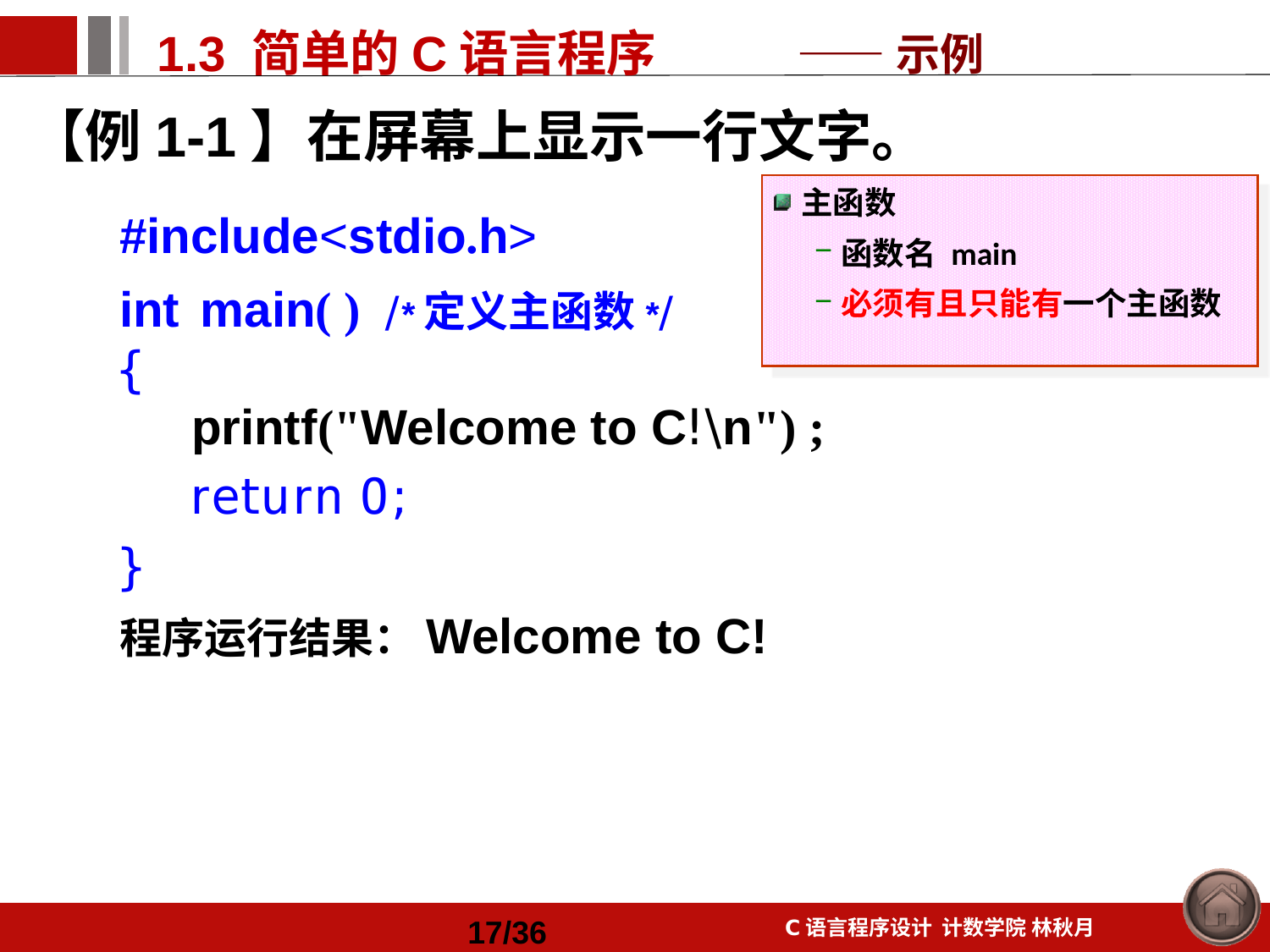

——示例
【例1-1】在屏幕上显示一行文字。
 主函数
函数名 main
必须有且只能有一个主函数
#include<stdio.h>
int  main( )  /*定义主函数*/
{
     printf("Welcome to C!\n") ;
     return 0;
}
程序运行结果：Welcome to C!

17